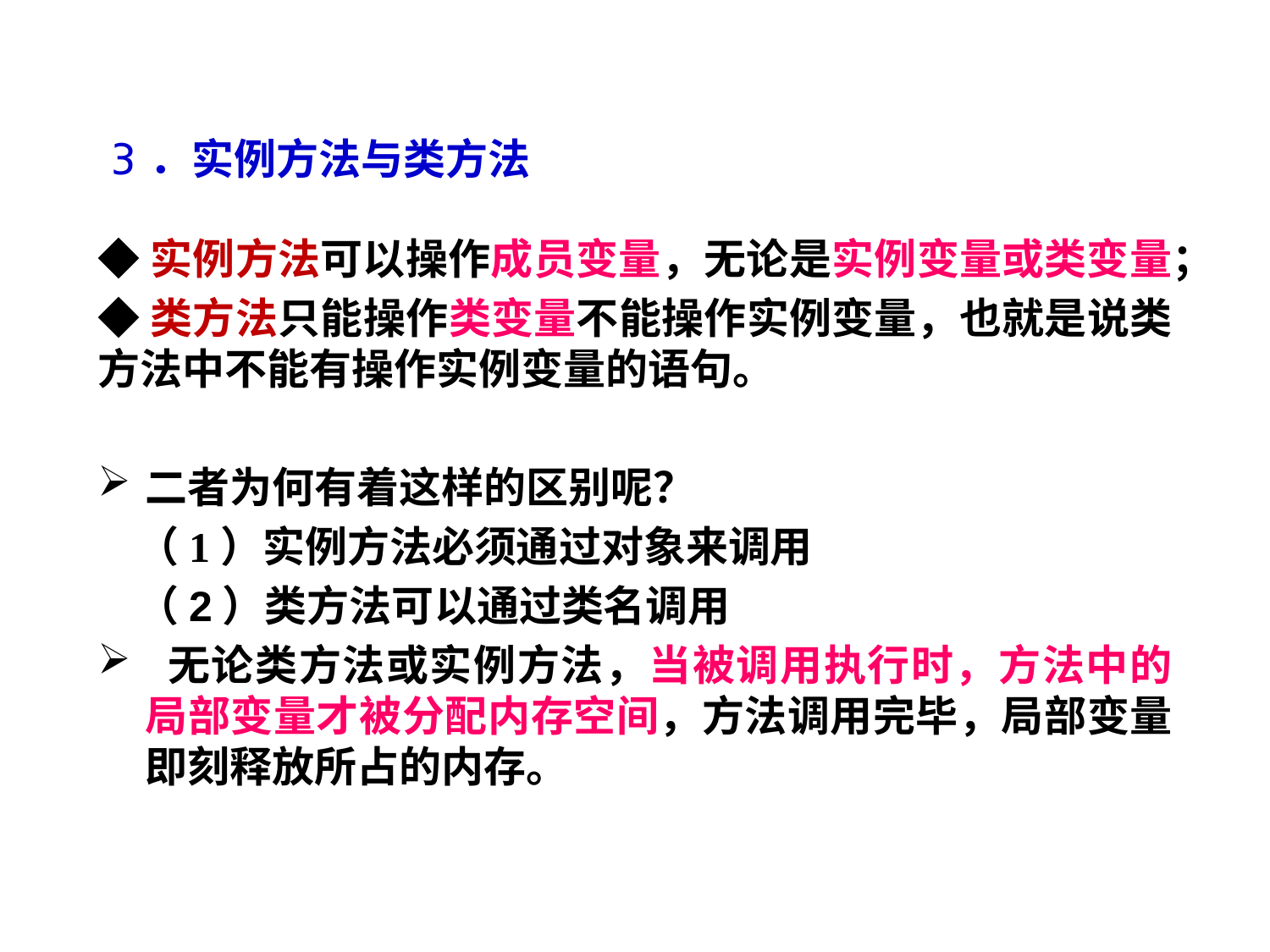

3．实例方法与类方法
◆实例方法可以操作成员变量，无论是实例变量或类变量；
◆类方法只能操作类变量不能操作实例变量，也就是说类方法中不能有操作实例变量的语句。

二者为何有着这样的区别呢？
   （1）实例方法必须通过对象来调用
   （2）类方法可以通过类名调用
 无论类方法或实例方法，当被调用执行时，方法中的局部变量才被分配内存空间，方法调用完毕，局部变量即刻释放所占的内存。